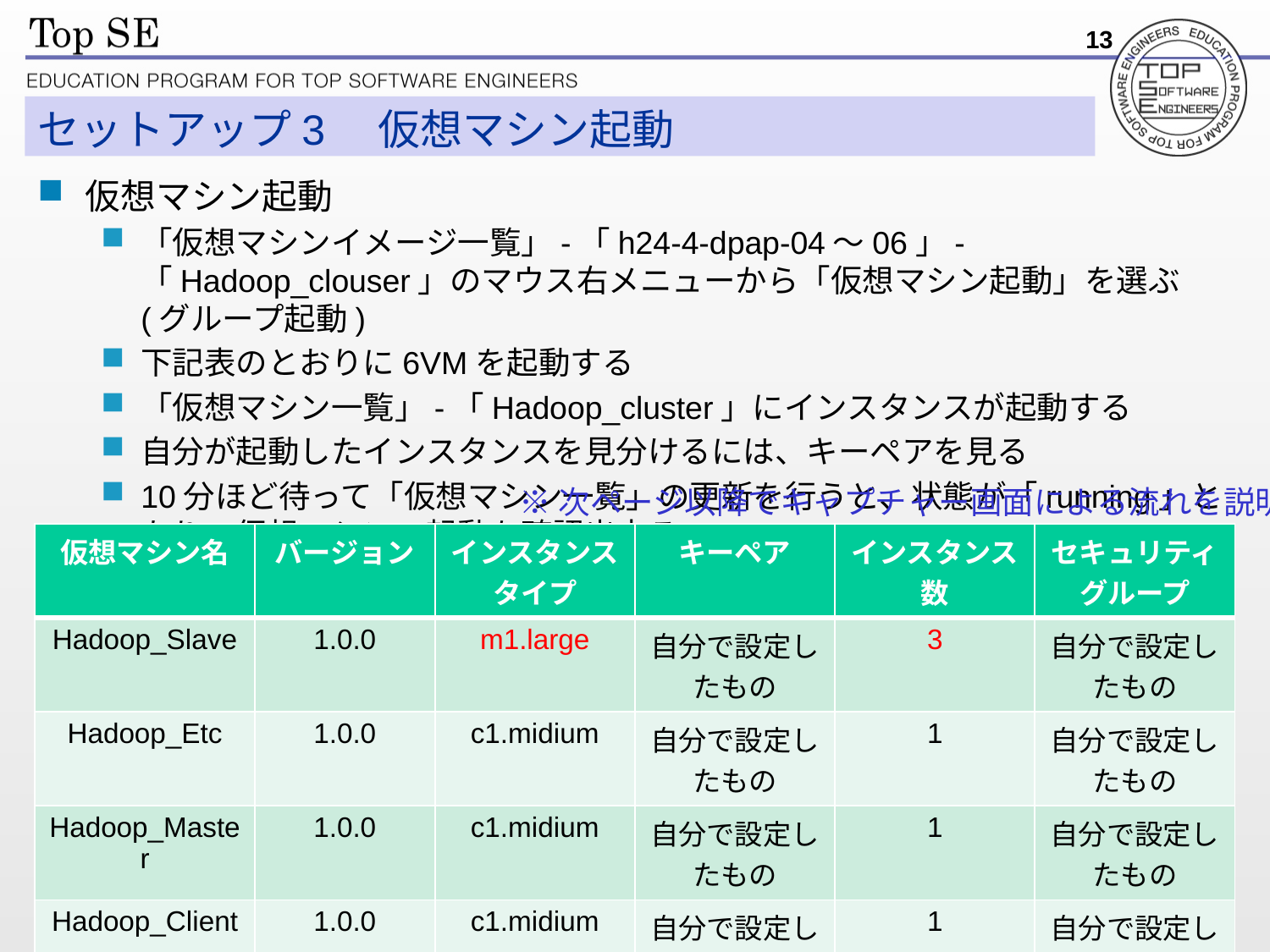

13
# セットアップ3　仮想マシン起動
仮想マシン起動
「仮想マシンイメージ一覧」-「h24-4-dpap-04～06」-「Hadoop_clouser」のマウス右メニューから「仮想マシン起動」を選ぶ (グループ起動)
下記表のとおりに6VMを起動する
「仮想マシン一覧」-「Hadoop_cluster」にインスタンスが起動する
自分が起動したインスタンスを見分けるには、キーペアを見る
10分ほど待って「仮想マシン一覧」の更新を行うと、状態が「running」となり、仮想マシンの起動を確認出来る

※次ページ以降でキャプチャー画面による流れを説明

| 仮想マシン名 | バージョン | インスタンス タイプ | キーペア | インスタンス数 | セキュリティグループ |
| --- | --- | --- | --- | --- | --- |
| Hadoop\_Slave | 1.0.0 | m1.large | 自分で設定したもの | 3 | 自分で設定したもの |
| Hadoop\_Etc | 1.0.0 | c1.midium | 自分で設定したもの | 1 | 自分で設定したもの |
| Hadoop\_Master | 1.0.0 | c1.midium | 自分で設定したもの | 1 | 自分で設定したもの |
| Hadoop\_Client | 1.0.0 | c1.midium | 自分で設定したもの | 1 | 自分で設定したもの |